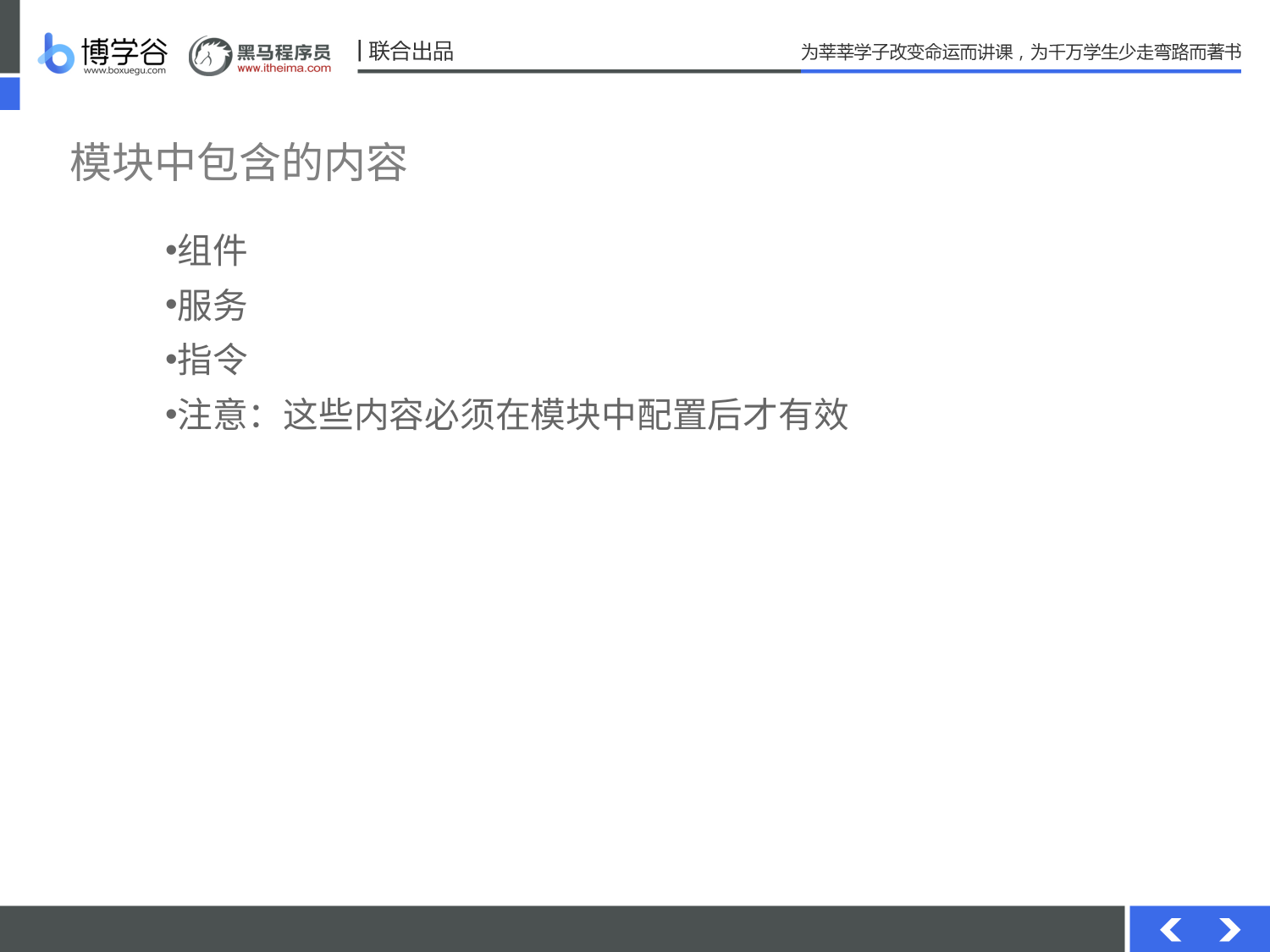

# 模块中包含的内容
组件
服务
指令
注意：这些内容必须在模块中配置后才有效